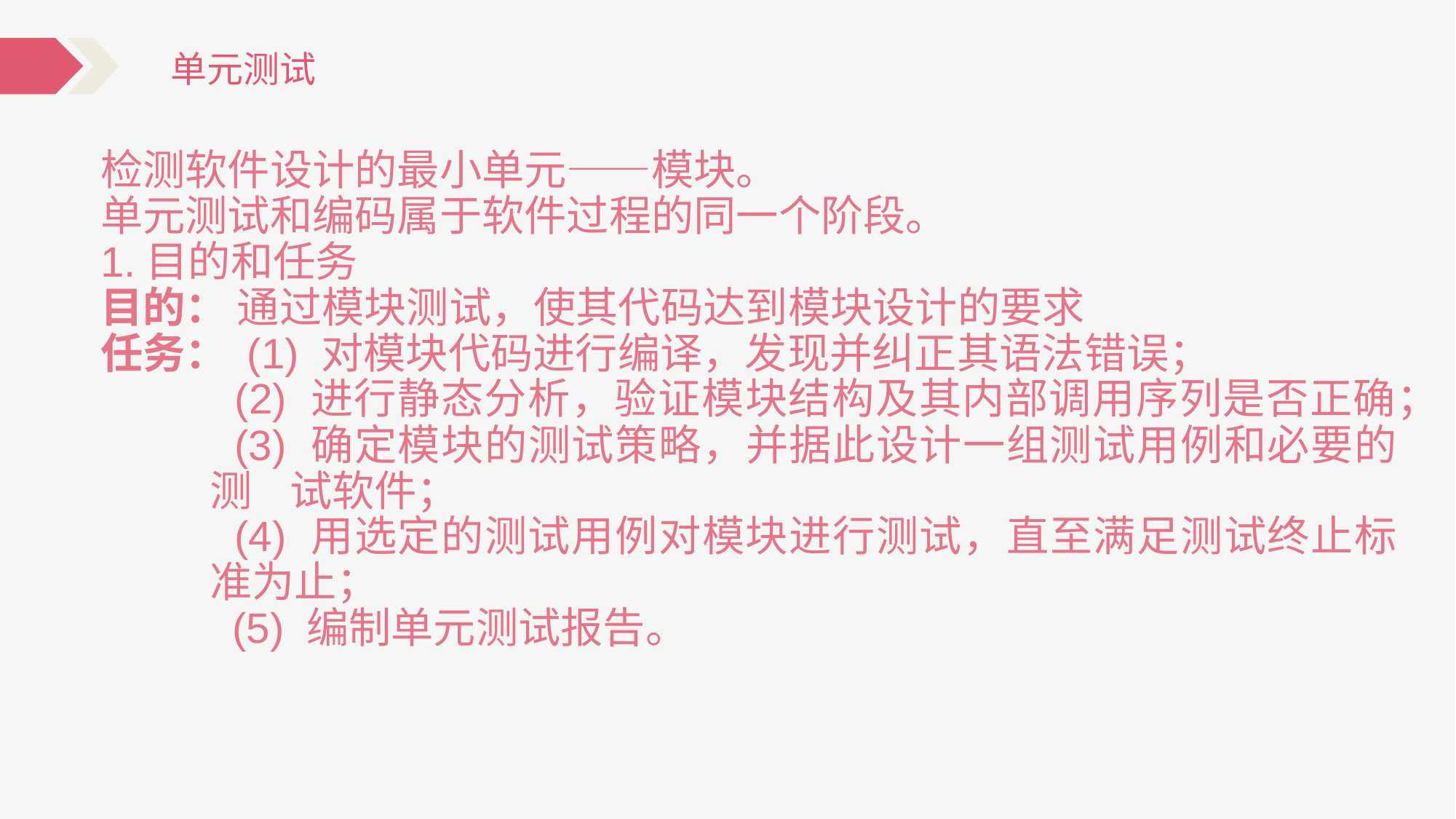

单元测试

检测软件设计的最小单元——模块。
单元测试和编码属于软件过程的同一个阶段。
1.目的和任务
目的： 通过模块测试，使其代码达到模块设计的要求
任务： (1) 对模块代码进行编译，发现并纠正其语法错误；
  (2) 进行静态分析，验证模块结构及其内部调用序列是否正确；
  (3) 确定模块的测试策略，并据此设计一组测试用例和必要的测    试软件；
  (4) 用选定的测试用例对模块进行测试，直至满足测试终止标准为止；
  (5) 编制单元测试报告。